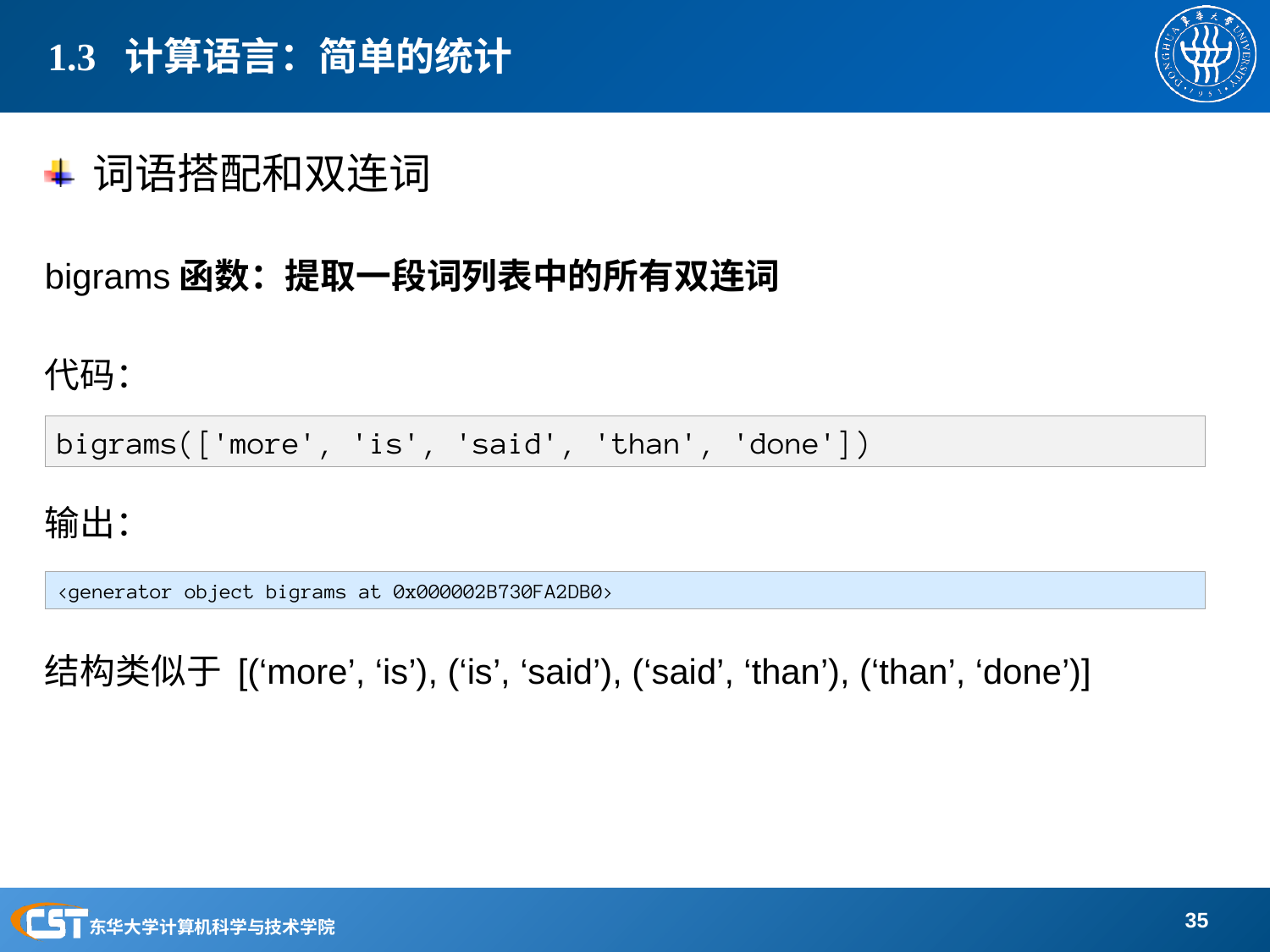

# 1.3  计算语言：简单的统计
词语搭配和双连词

bigrams函数：提取一段词列表中的所有双连词

代码：

输出：

结构类似于 [(‘more’, ‘is’), (‘is’, ‘said’), (‘said’, ‘than’), (‘than’, ‘done’)]

bigrams(['more', 'is', 'said', 'than', 'done'])
<generator object bigrams at 0x000002B730FA2DB0>